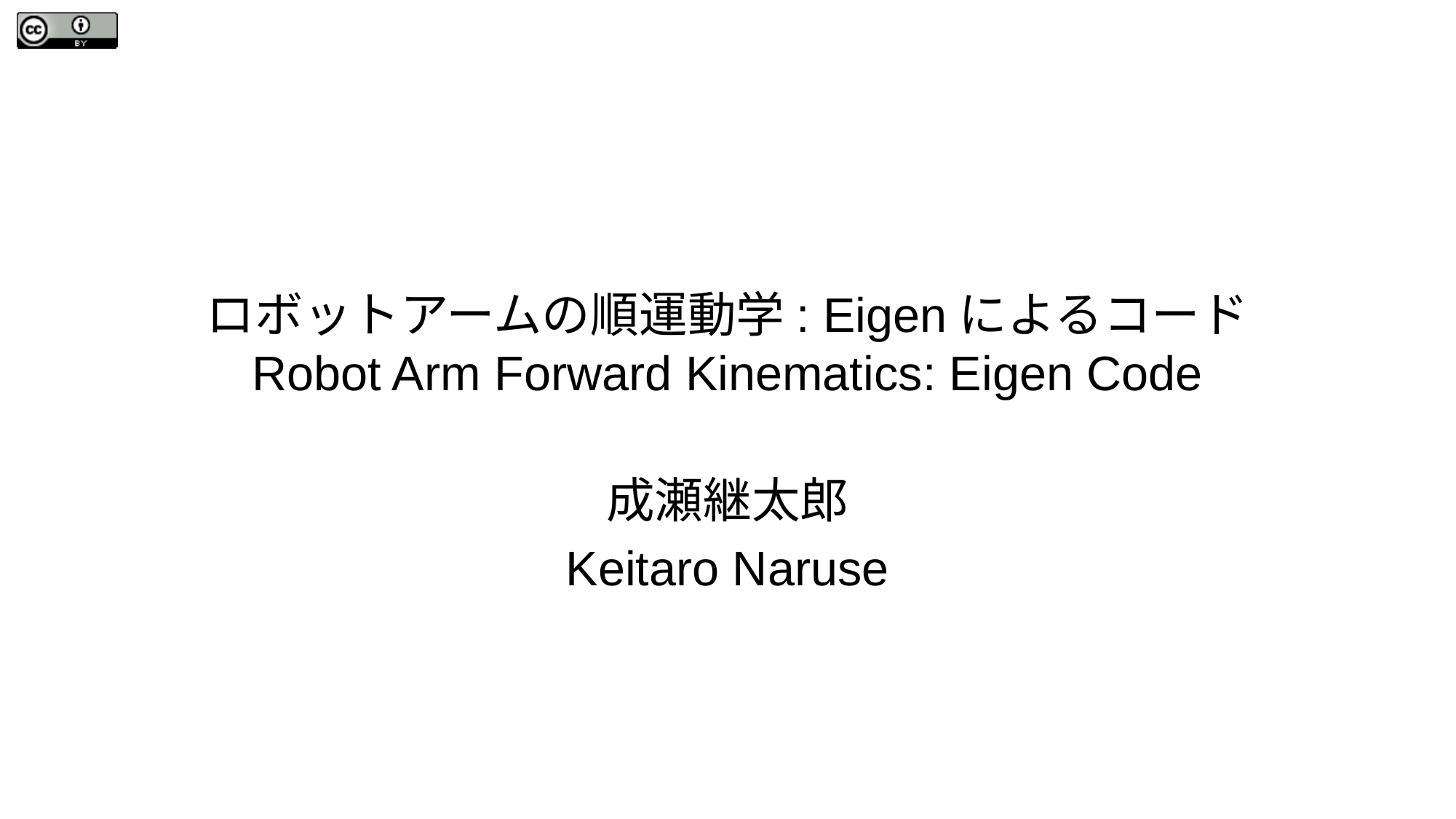

# ロボットアームの順運動学: Eigenによるコード Robot Arm Forward Kinematics: Eigen Code
成瀬継太郎
Keitaro Naruse